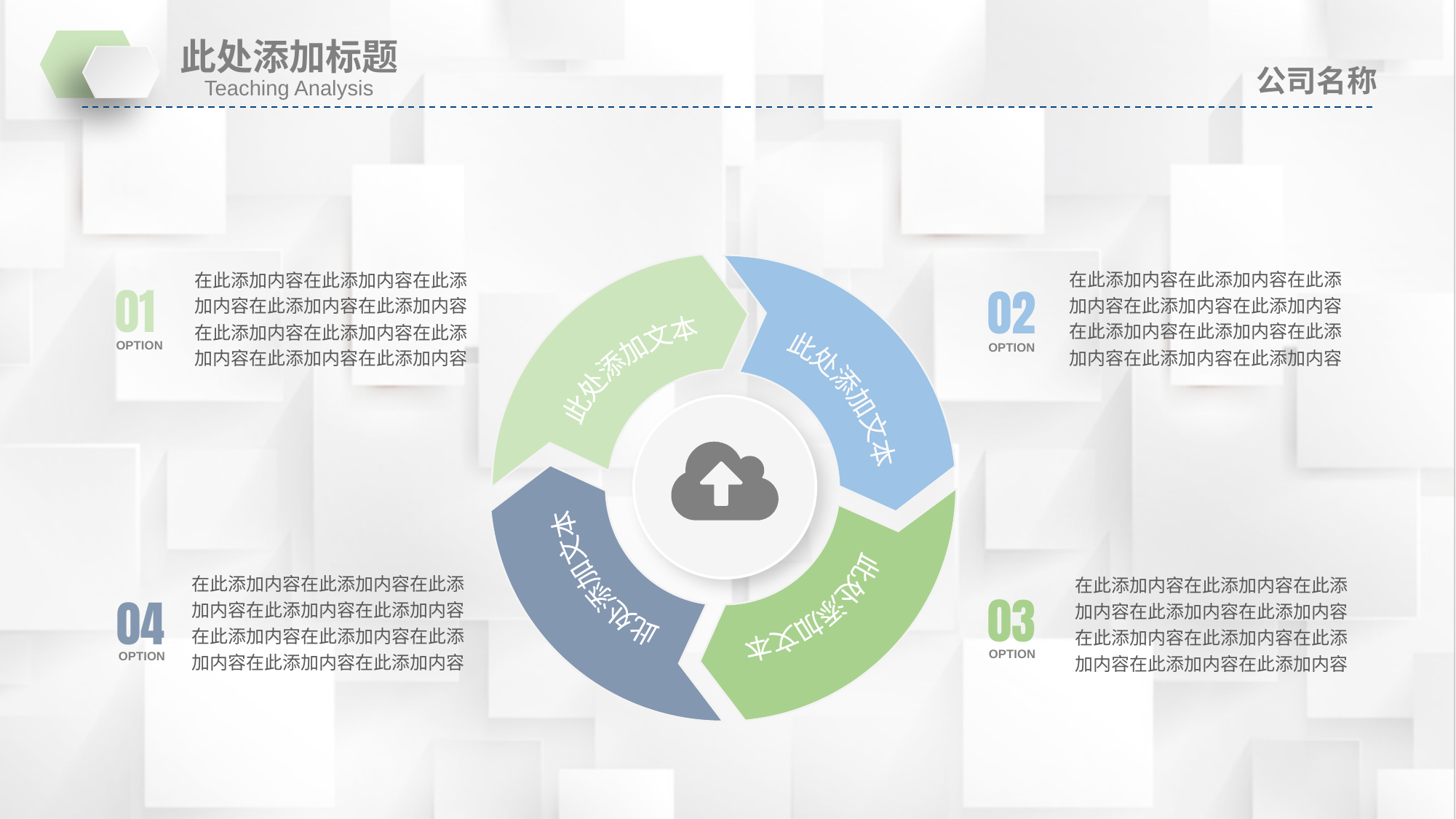

延迟符
此处添加标题

公司名称
Teaching Analysis

在此添加内容在此添加内容在此添加内容在此添加内容在此添加内容在此添加内容在此添加内容在此添加内容在此添加内容在此添加内容

02
OPTION
在此添加内容在此添加内容在此添加内容在此添加内容在此添加内容在此添加内容在此添加内容在此添加内容在此添加内容在此添加内容

01
OPTION
此处添加文本
此处添加文本
此处添加文本
此处添加文本

在此添加内容在此添加内容在此添加内容在此添加内容在此添加内容在此添加内容在此添加内容在此添加内容在此添加内容在此添加内容

04
OPTION
在此添加内容在此添加内容在此添加内容在此添加内容在此添加内容在此添加内容在此添加内容在此添加内容在此添加内容在此添加内容

03
OPTION